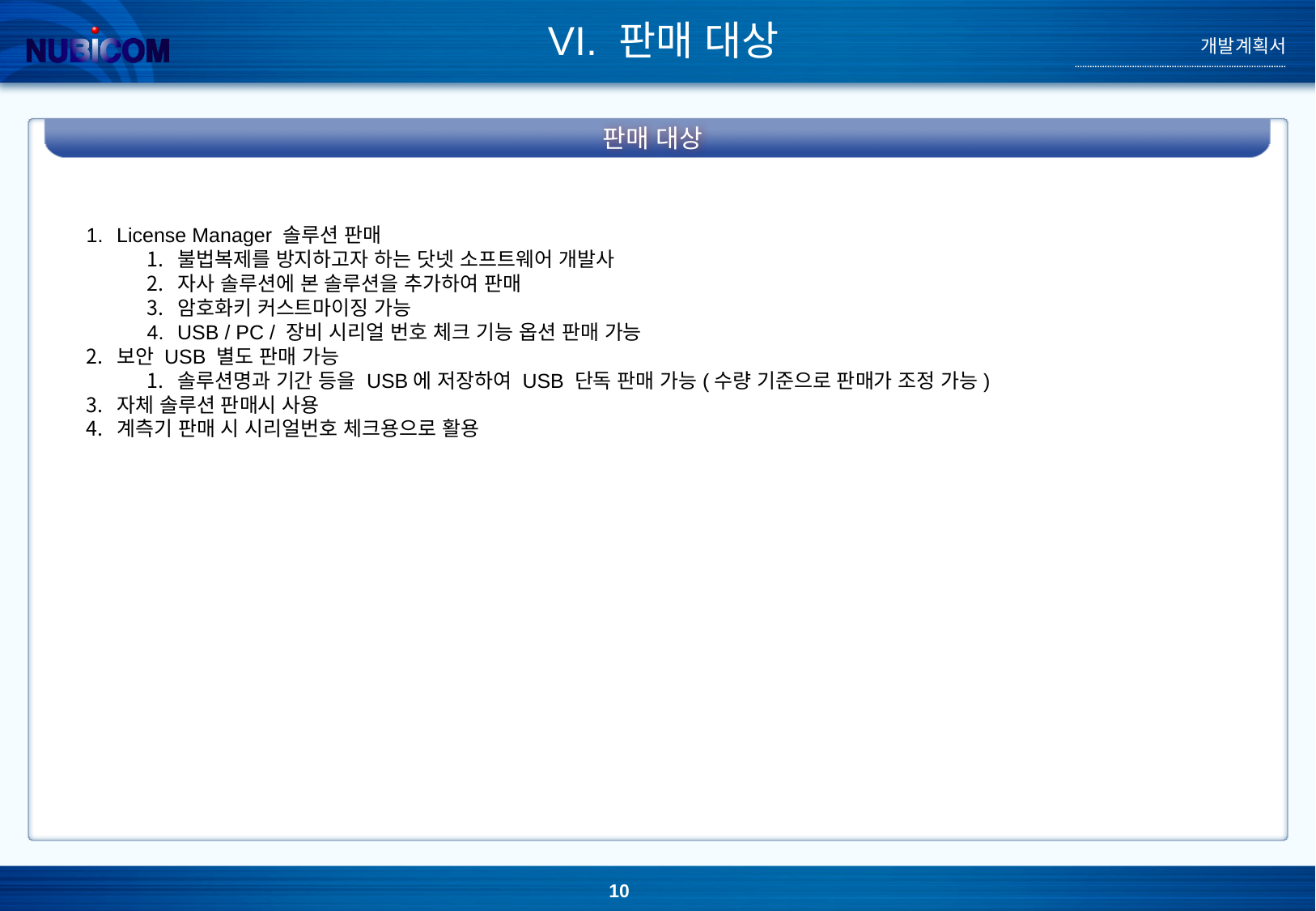

VI. 판매 대상
개발계획서
판매 대상
License Manager 솔루션 판매
불법복제를 방지하고자 하는 닷넷 소프트웨어 개발사
자사 솔루션에 본 솔루션을 추가하여 판매
암호화키 커스트마이징 가능
USB / PC / 장비 시리얼 번호 체크 기능 옵션 판매 가능
보안 USB 별도 판매 가능
솔루션명과 기간 등을 USB에 저장하여 USB 단독 판매 가능(수량 기준으로 판매가 조정 가능)
자체 솔루션 판매시 사용
계측기 판매 시 시리얼번호 체크용으로 활용